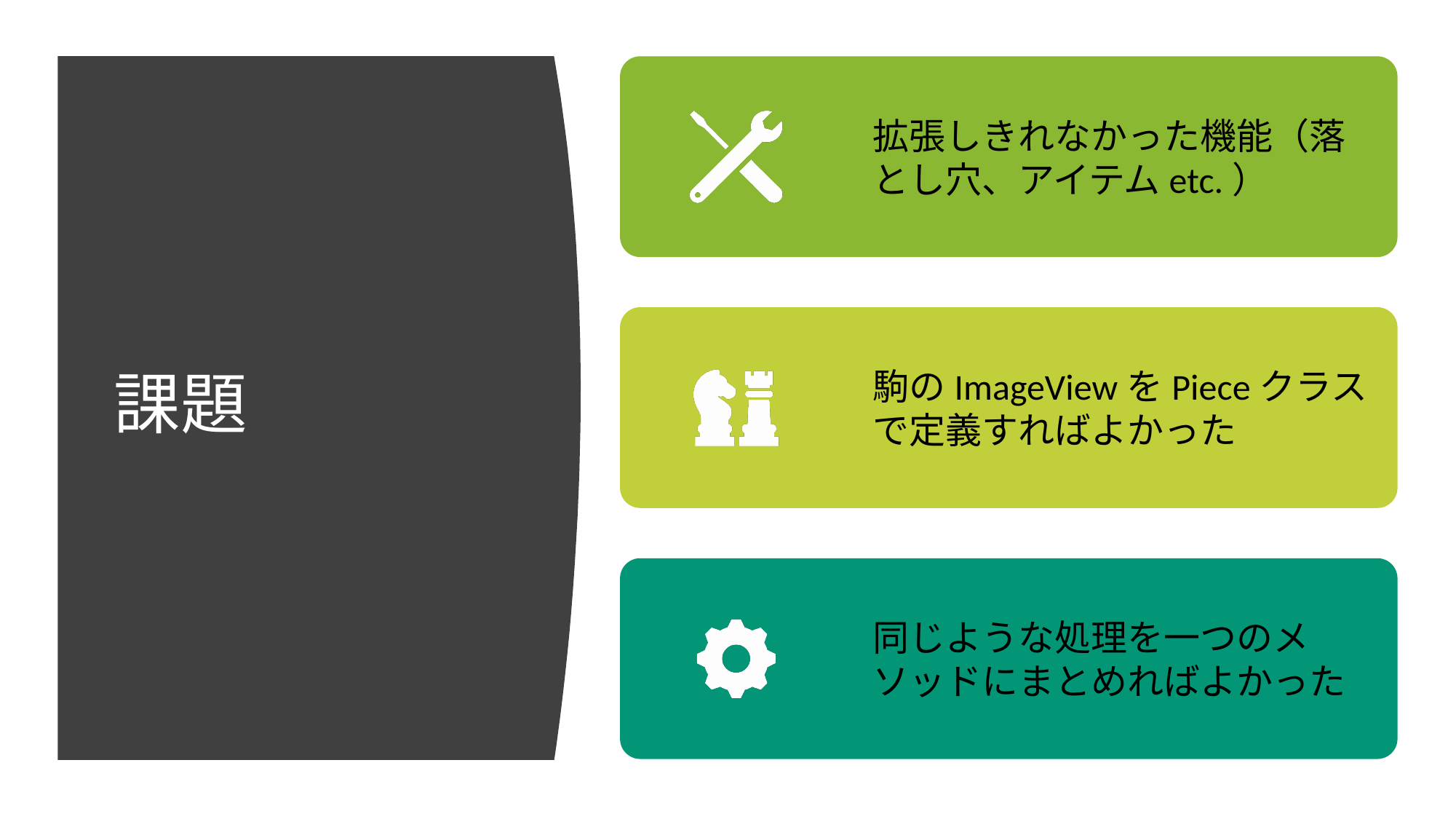

拡張しきれなかった機能（落とし穴、アイテムetc.）
駒のImageViewをPieceクラスで定義すればよかった
同じような処理を一つのメソッドにまとめればよかった

# 課題